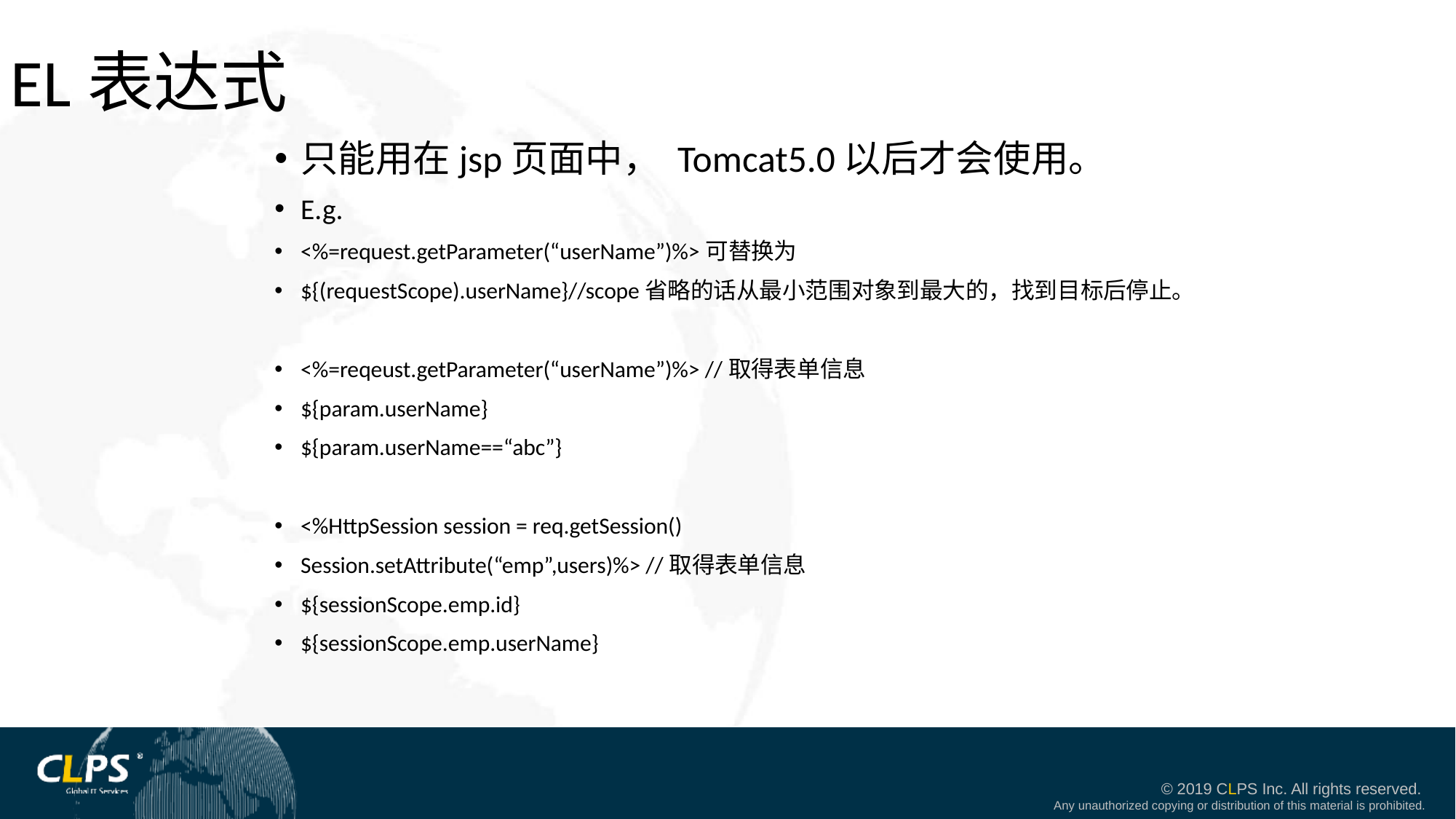

EL表达式
只能用在jsp页面中， Tomcat5.0以后才会使用。
E.g.
<%=request.getParameter(“userName”)%>可替换为
${(requestScope).userName}//scope省略的话从最小范围对象到最大的，找到目标后停止。

<%=reqeust.getParameter(“userName”)%> //取得表单信息
${param.userName}
${param.userName==“abc”}

<%HttpSession session = req.getSession()
Session.setAttribute(“emp”,users)%> //取得表单信息
${sessionScope.emp.id}
${sessionScope.emp.userName}